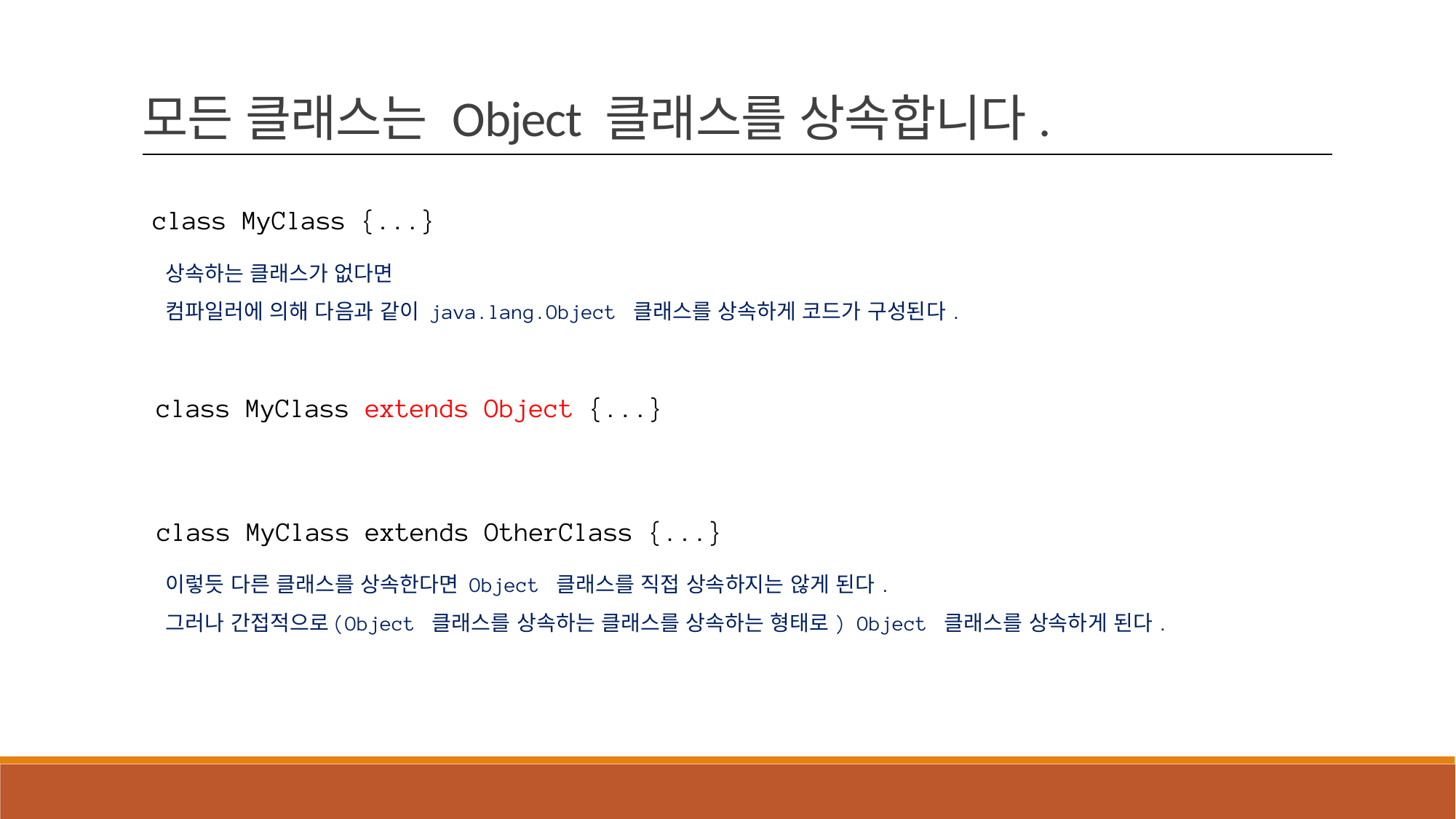

모든 클래스는 Object 클래스를 상속합니다.
class MyClass {...}

상속하는 클래스가 없다면
컴파일러에 의해 다음과 같이 java.lang.Object 클래스를 상속하게 코드가 구성된다.
class MyClass extends Object {...}
class MyClass extends OtherClass {...}
이렇듯 다른 클래스를 상속한다면 Object 클래스를 직접 상속하지는 않게 된다.
그러나 간접적으로(Object 클래스를 상속하는 클래스를 상속하는 형태로) Object 클래스를 상속하게 된다.